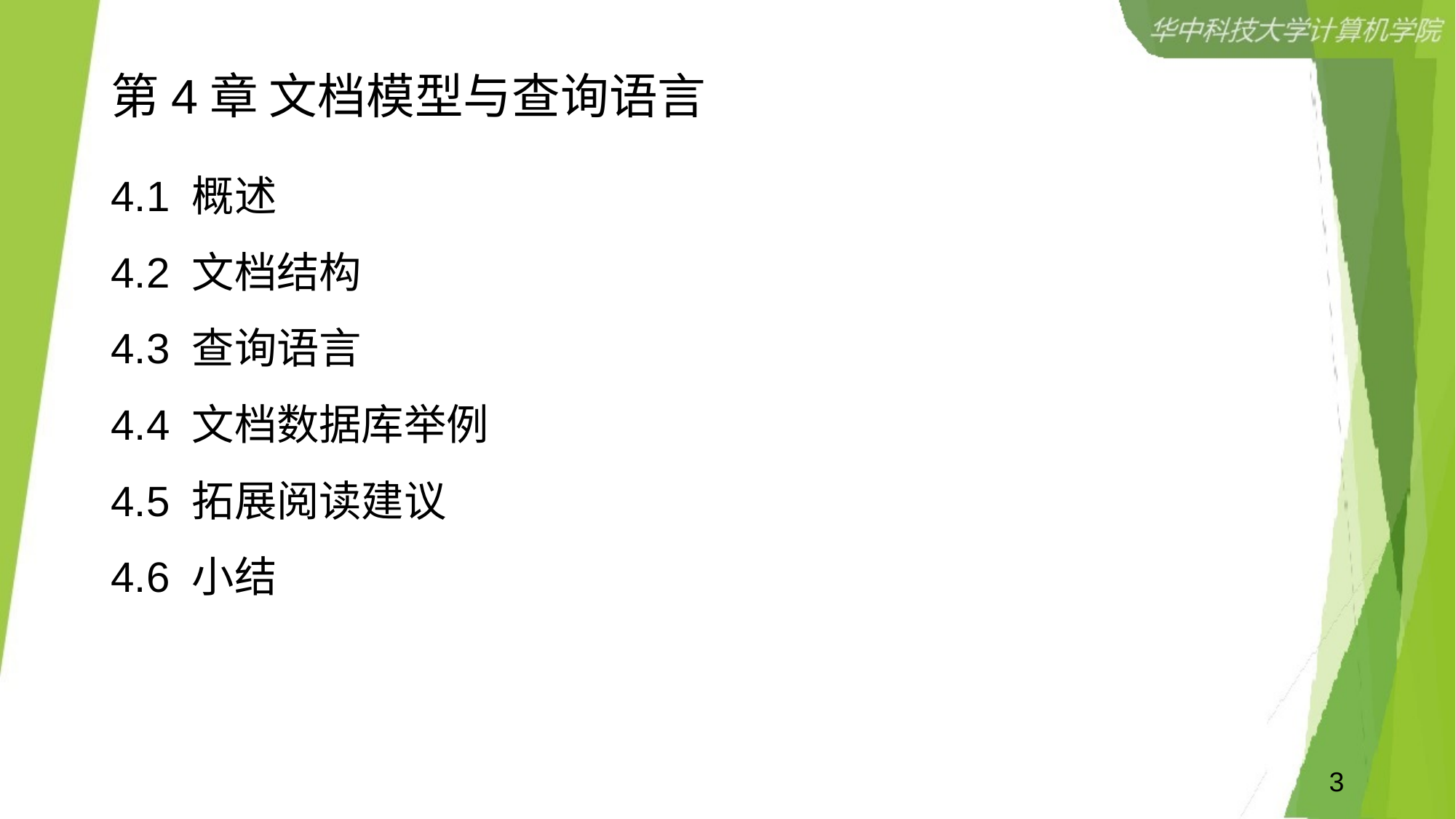

# 第4章 文档模型与查询语言
4.1 概述
4.2 文档结构
4.3 查询语言
4.4 文档数据库举例
4.5 拓展阅读建议
4.6 小结
3